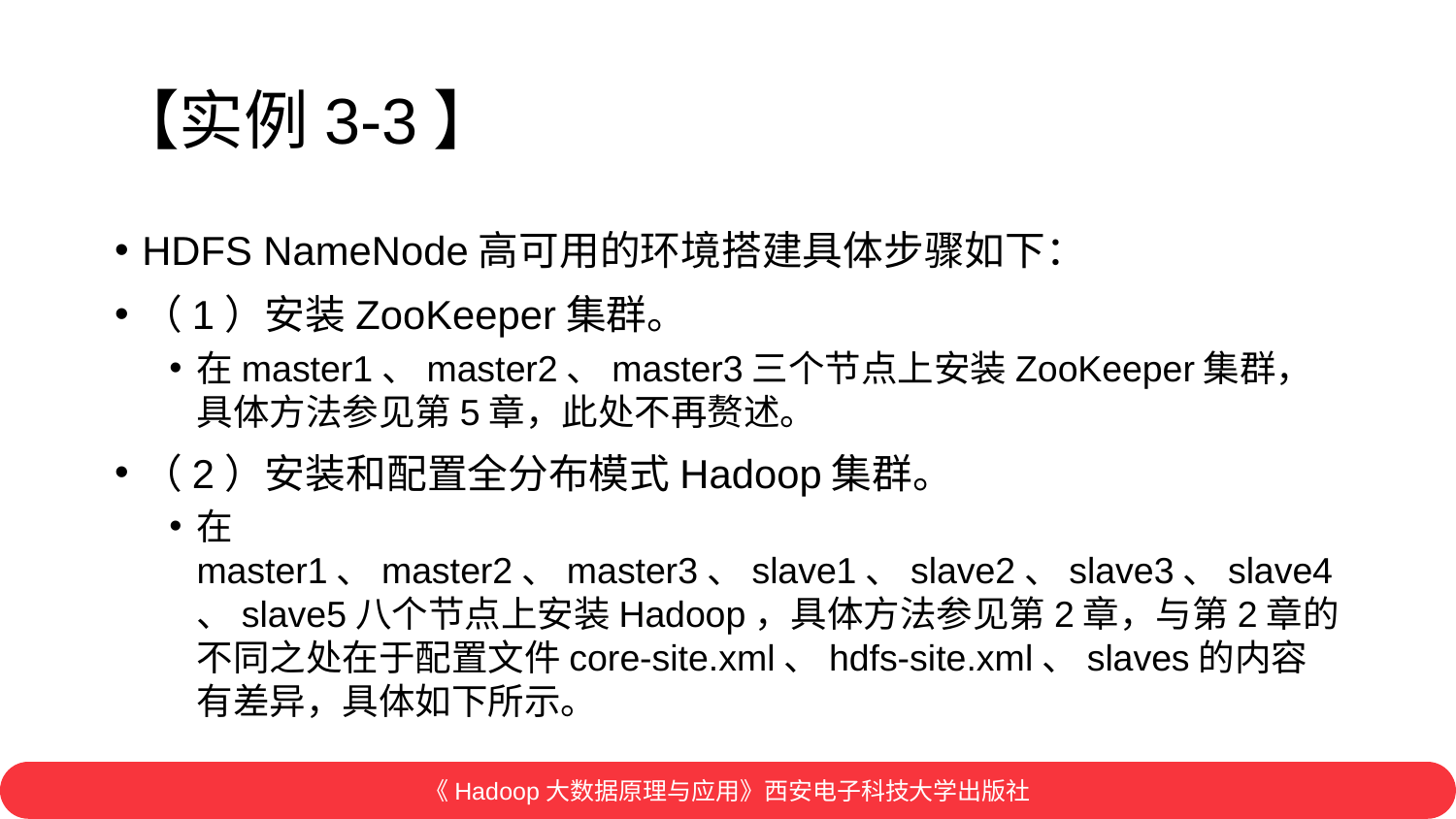

# 【实例3-3】
HDFS NameNode高可用的环境搭建具体步骤如下：
（1）安装ZooKeeper集群。
在master1、master2、master3三个节点上安装ZooKeeper集群，具体方法参见第5章，此处不再赘述。
（2）安装和配置全分布模式Hadoop集群。
在master1、master2、master3、slave1、slave2、slave3、slave4、slave5八个节点上安装Hadoop，具体方法参见第2章，与第2章的不同之处在于配置文件core-site.xml、hdfs-site.xml、slaves的内容有差异，具体如下所示。